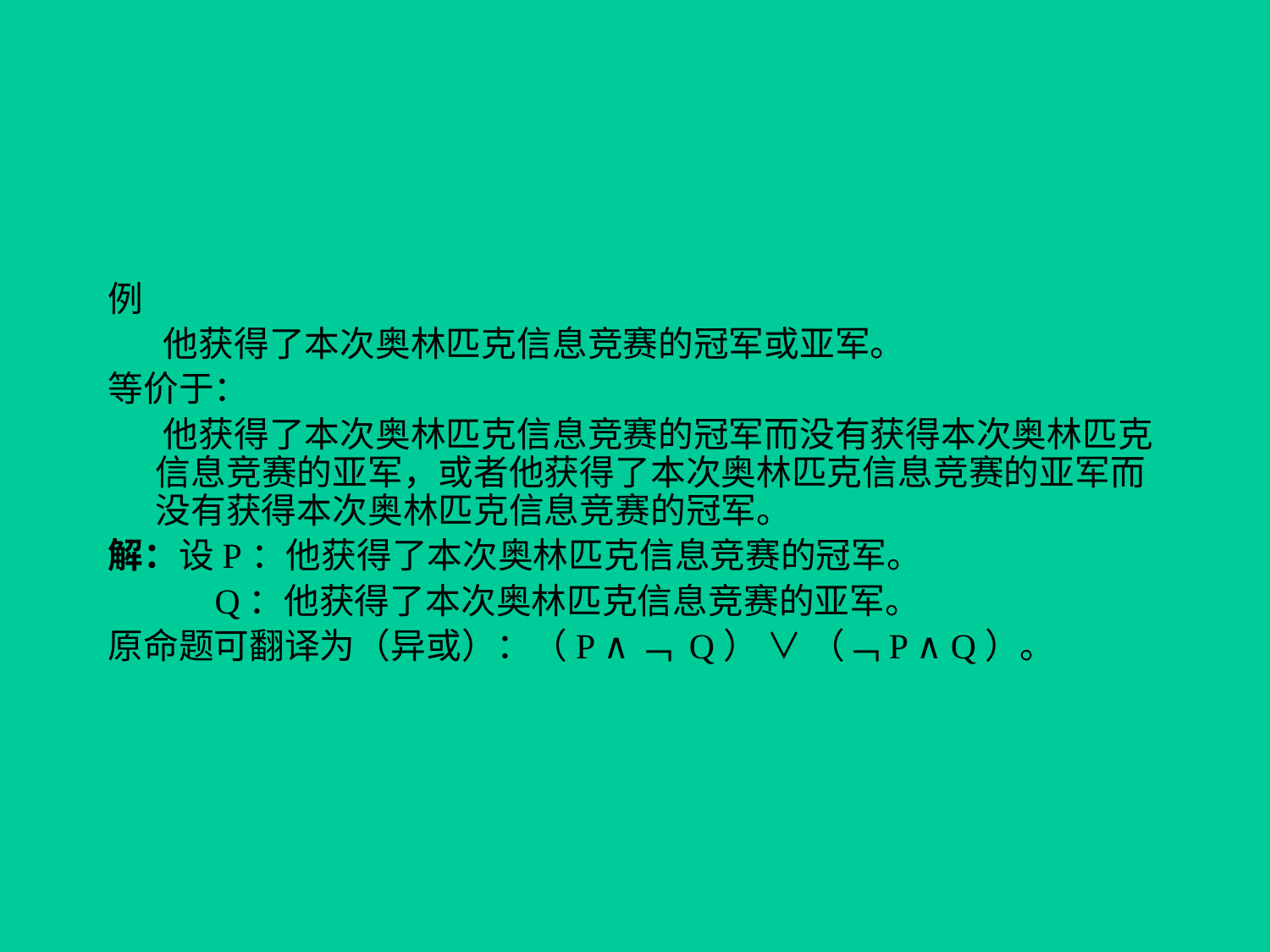

#
例
      他获得了本次奥林匹克信息竞赛的冠军或亚军。
等价于：
      他获得了本次奥林匹克信息竞赛的冠军而没有获得本次奥林匹克信息竞赛的亚军，或者他获得了本次奥林匹克信息竞赛的亚军而没有获得本次奥林匹克信息竞赛的冠军。
解：设P：他获得了本次奥林匹克信息竞赛的冠军。
            Q：他获得了本次奥林匹克信息竞赛的亚军。
原命题可翻译为（异或）：（P ∧﹁ Q） ∨ （﹁P ∧ Q）。